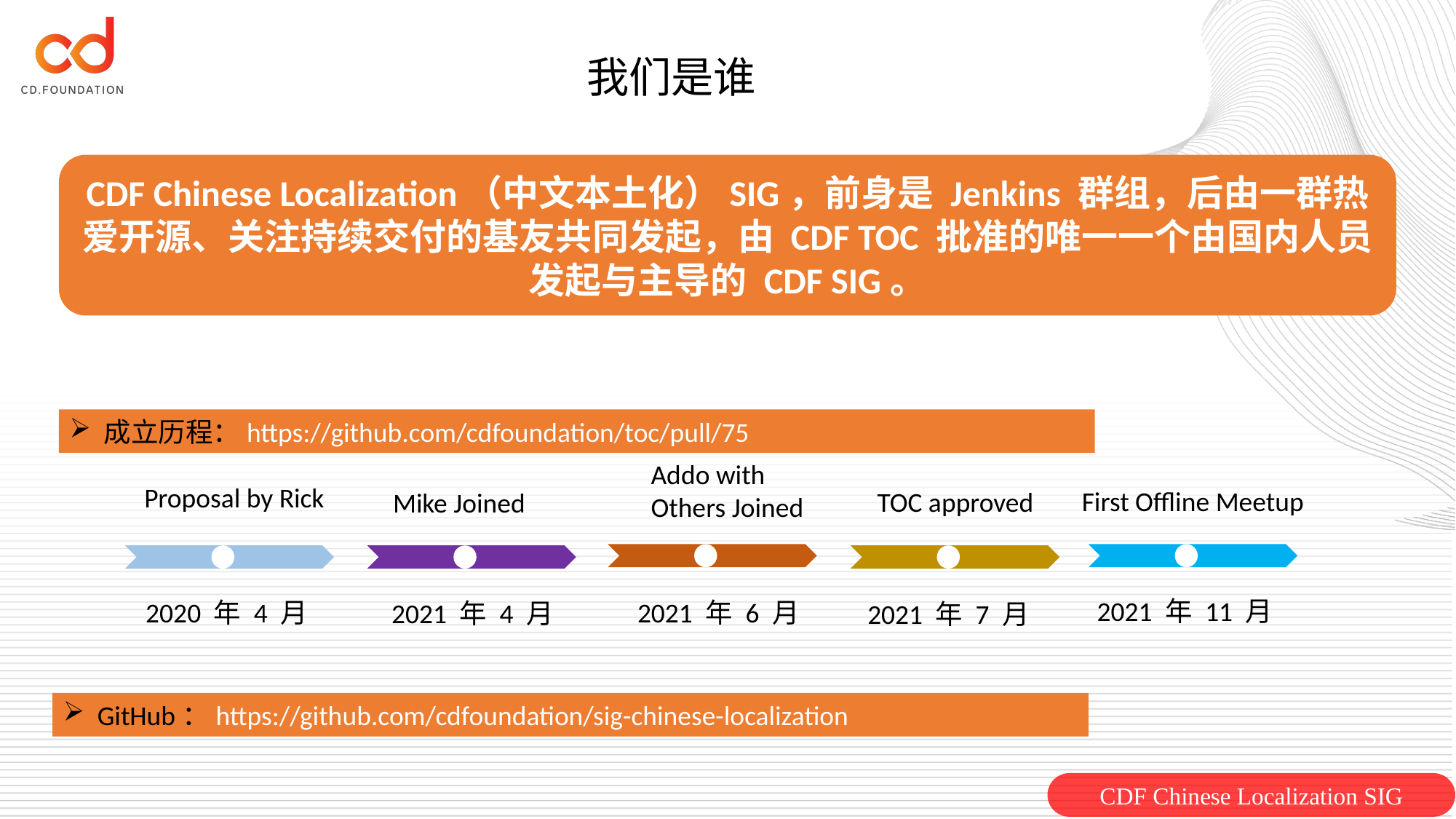

我们是谁
CDF Chinese Localization（中文本土化）SIG，前身是 Jenkins 群组，后由一群热爱开源、关注持续交付的基友共同发起，由 CDF TOC 批准的唯一一个由国内人员发起与主导的 CDF SIG。
成立历程：https://github.com/cdfoundation/toc/pull/75
Addo with
Others Joined
Proposal by Rick
First Offline Meetup
TOC approved
Mike Joined

2021 年 11 月
2020 年 4 月
2021 年 6 月
2021 年 4 月
2021 年 7 月
GitHub：https://github.com/cdfoundation/sig-chinese-localization